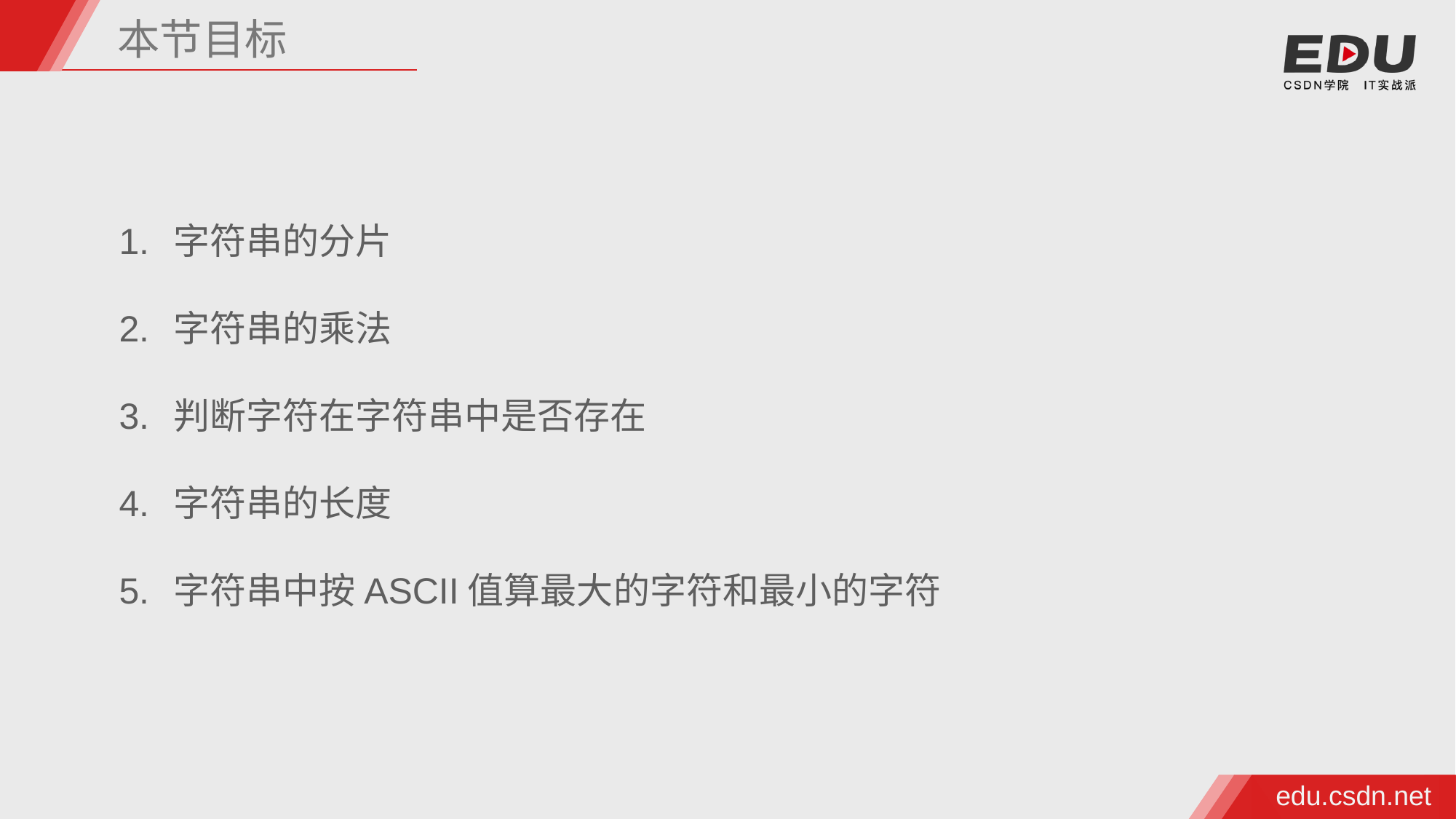

本节目标
字符串的分片
字符串的乘法
判断字符在字符串中是否存在
字符串的长度
字符串中按ASCII值算最大的字符和最小的字符
edu.csdn.net